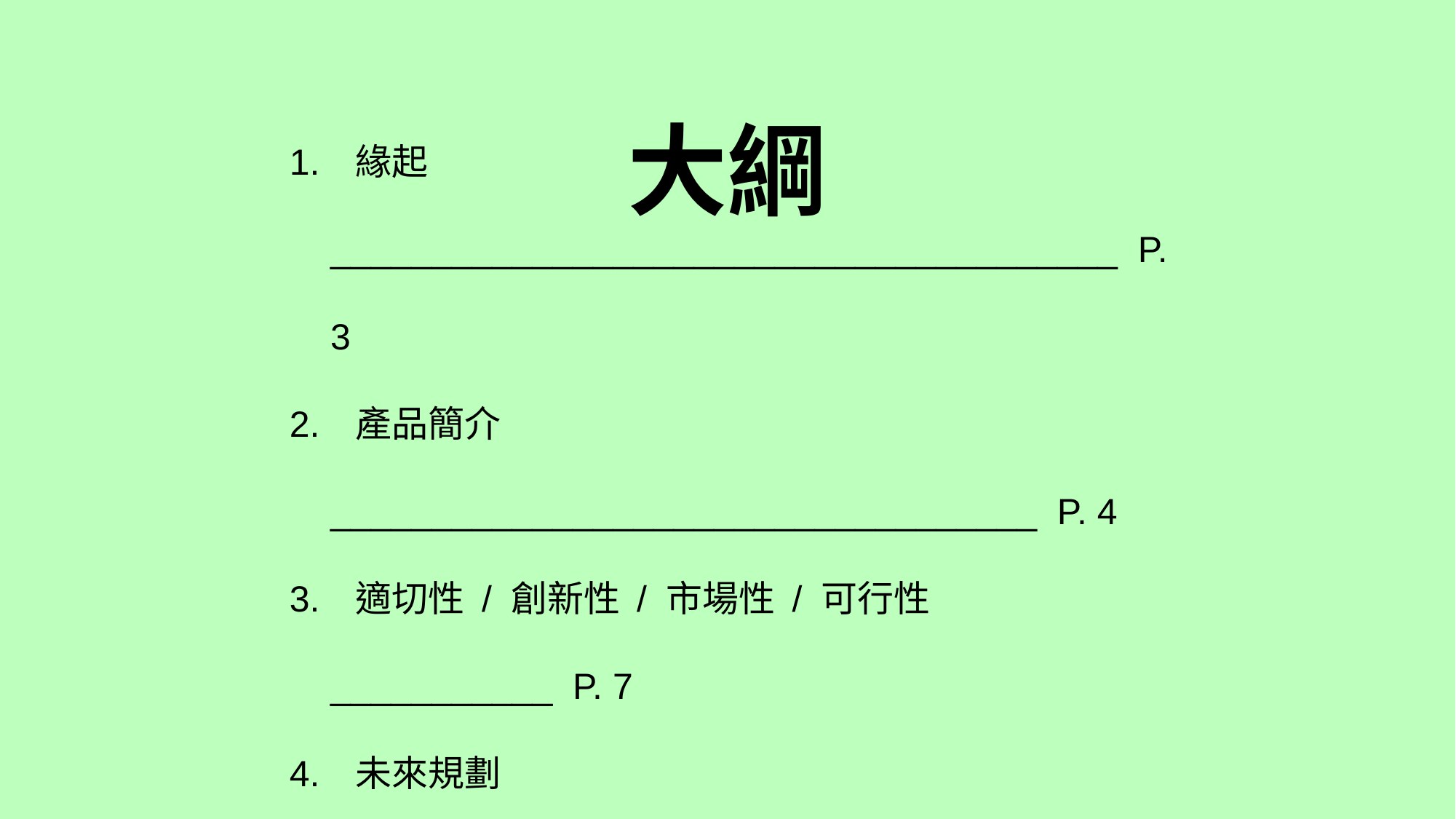

大綱
  緣起    _______________________________________  P. 3
  產品簡介   ___________________________________  P. 4
  適切性 / 創新性 / 市場性 / 可行性   ___________  P. 7
  未來規劃   ___________________________________  P. 11
2